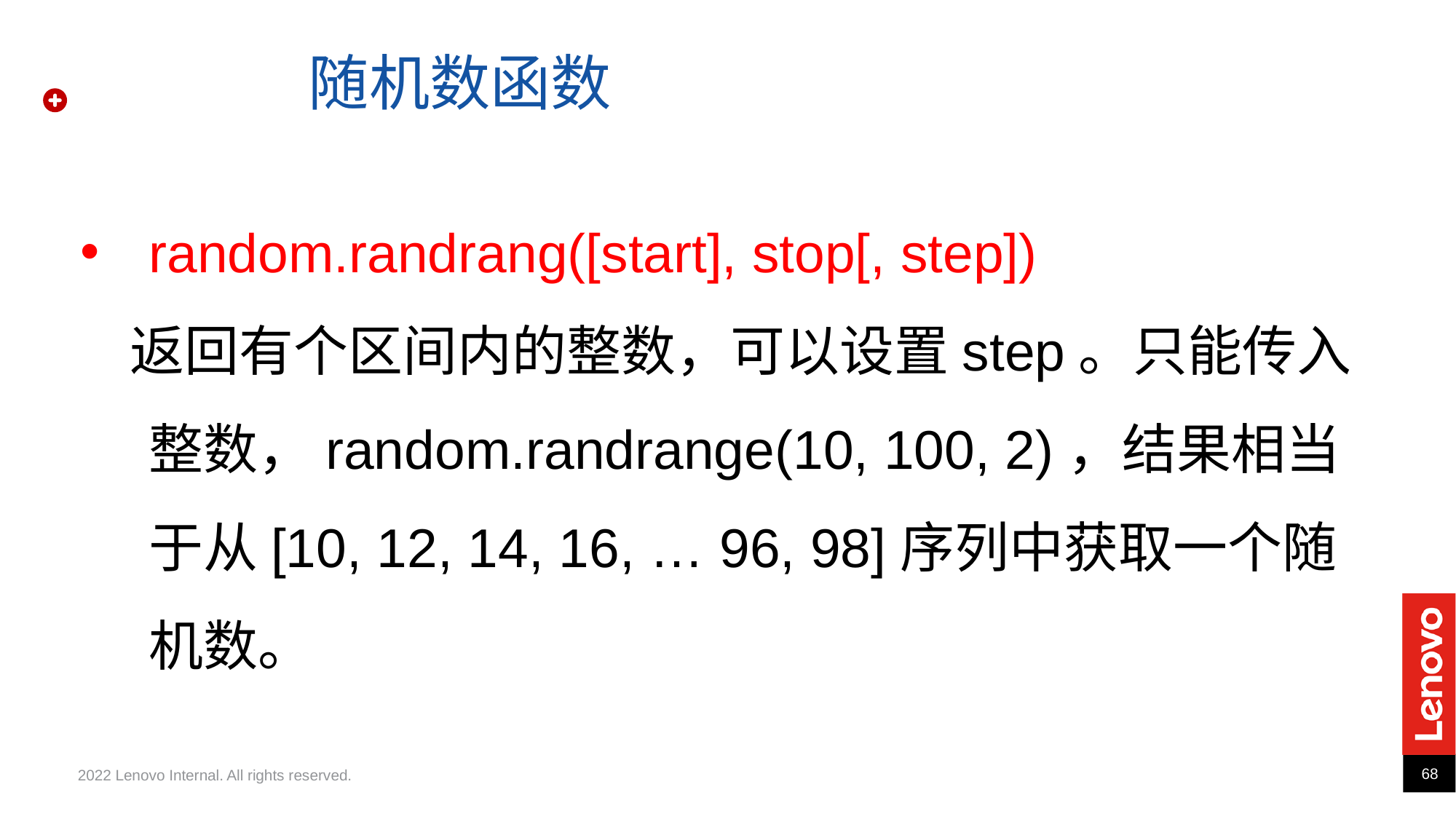

随机数函数
random.randrang([start], stop[, step])
   返回有个区间内的整数，可以设置step。只能传入整数，random.randrange(10, 100, 2)，结果相当于从[10, 12, 14, 16, … 96, 98]序列中获取一个随机数。